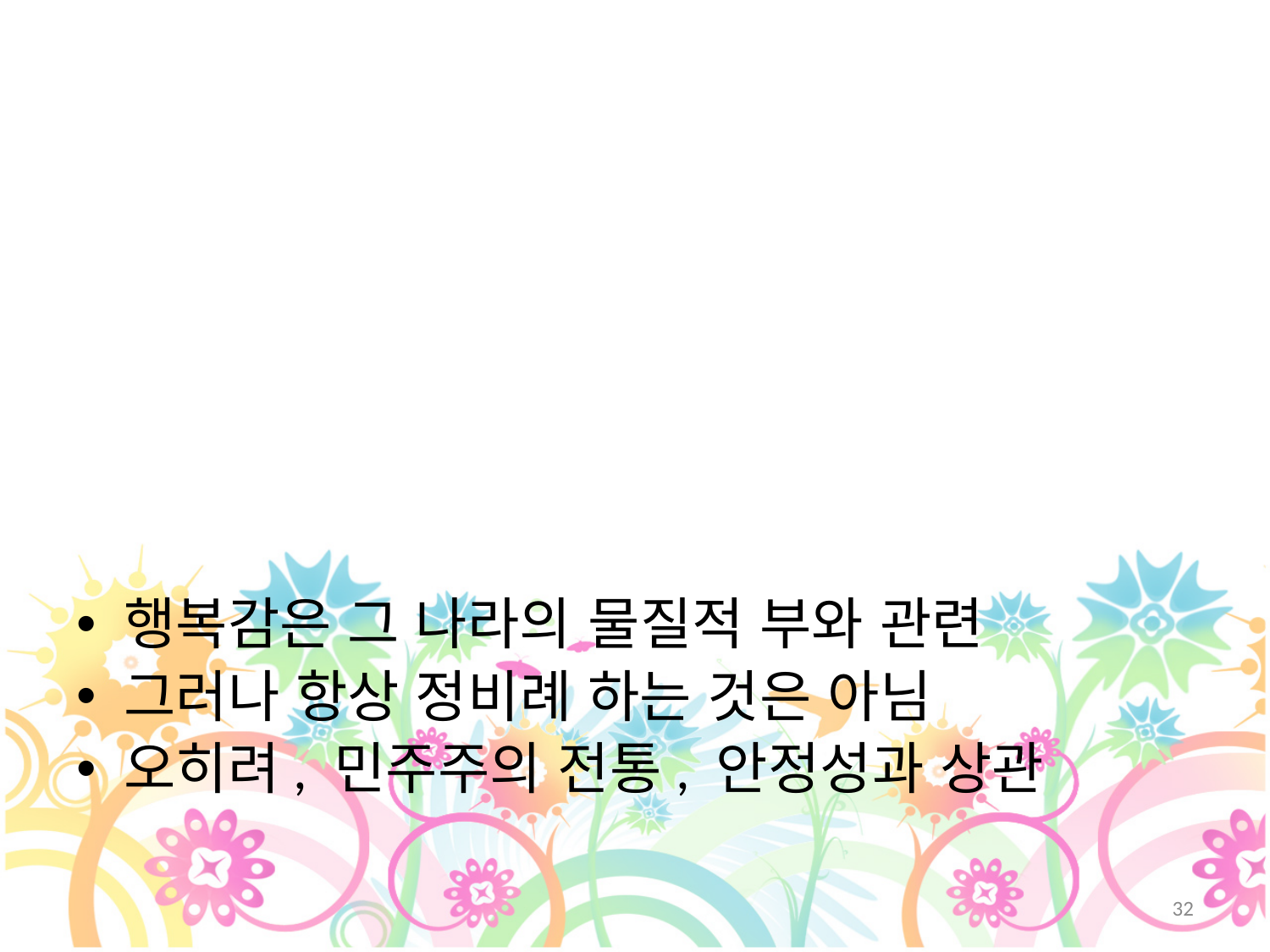

#

행복감은 그 나라의 물질적 부와 관련
그러나 항상 정비례 하는 것은 아님
오히려, 민주주의 전통, 안정성과 상관
32